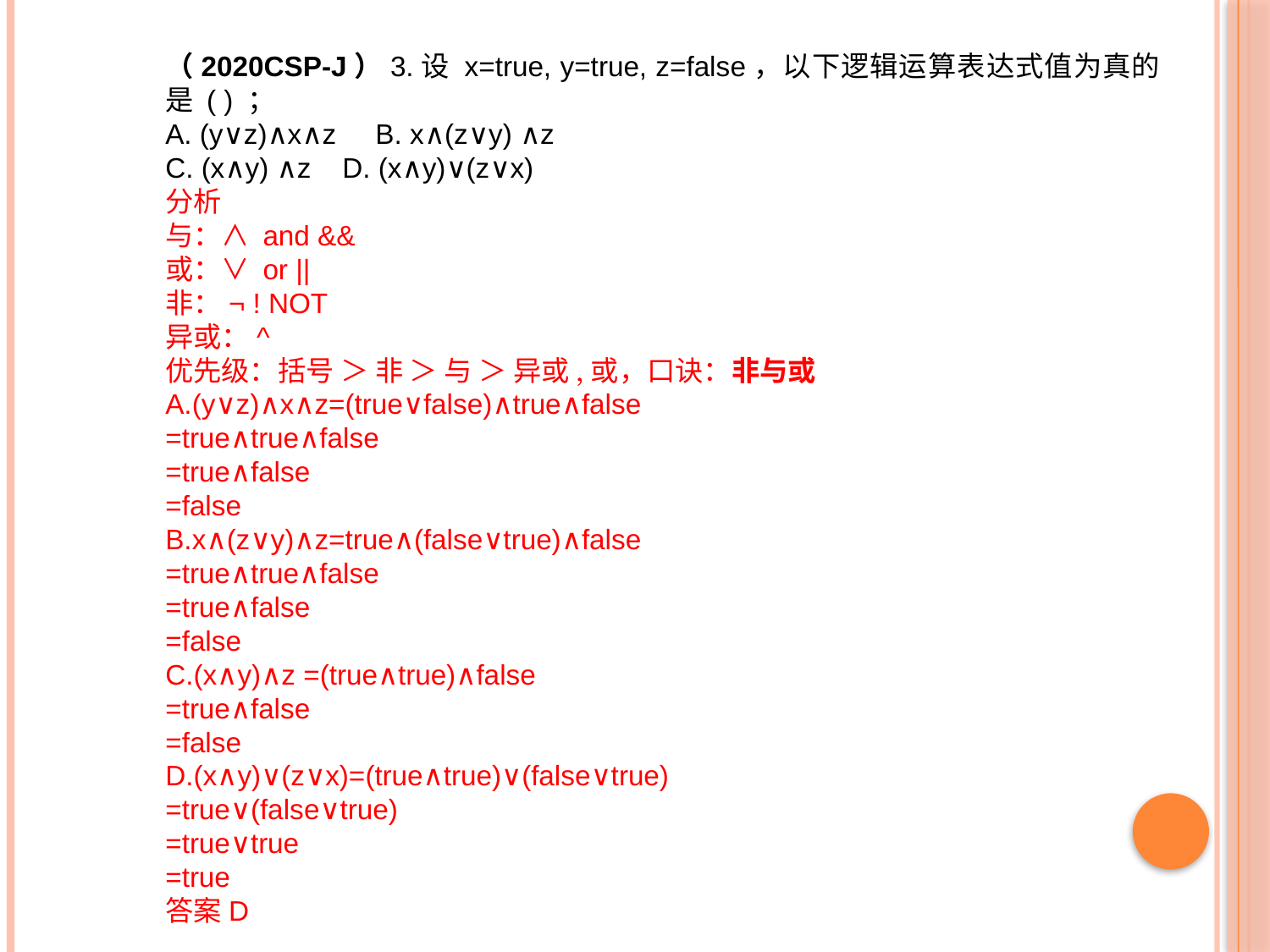

（2020CSP-J）3.设 x=true, y=true, z=false，以下逻辑运算表达式值为真的是 ( ) ；
A. (y∨z)∧x∧z     B. x∧(z∨y) ∧z
C. (x∧y) ∧z    D. (x∧y)∨(z∨x)
分析
与：∧ and &&
或：∨ or ||
非：¬ ! NOT
异或：^
优先级：括号 ＞ 非 ＞ 与 ＞ 异或,或，口诀：非与或
A.(y∨z)∧x∧z=(true∨false)∧true∧false
=true∧true∧false
=true∧false
=false
B.x∧(z∨y)∧z=true∧(false∨true)∧false
=true∧true∧false
=true∧false
=false
C.(x∧y)∧z =(true∧true)∧false
=true∧false
=false
D.(x∧y)∨(z∨x)=(true∧true)∨(false∨true)
=true∨(false∨true)
=true∨true
=true
答案D